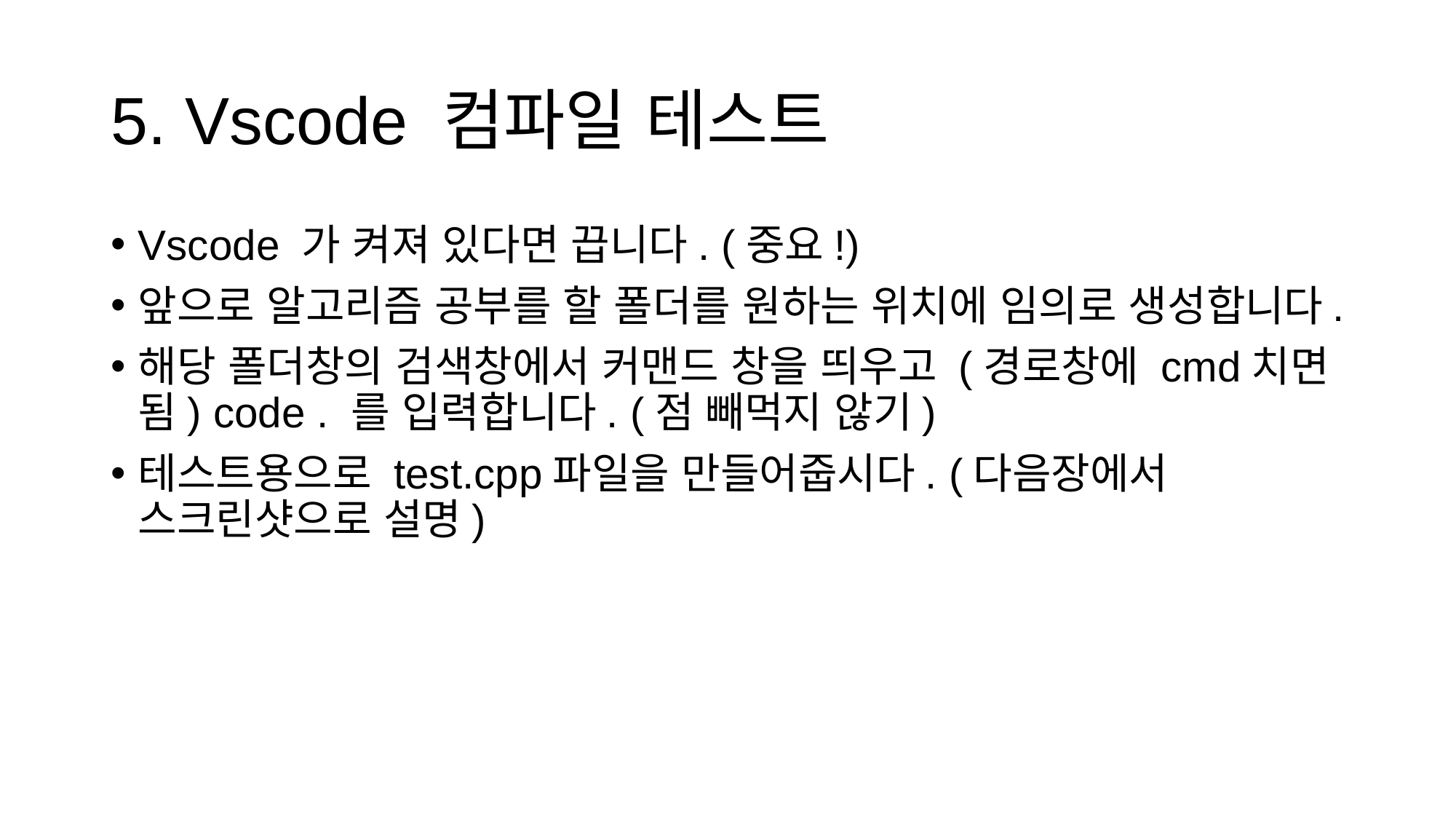

# 5. Vscode 컴파일 테스트
Vscode 가 켜져 있다면 끕니다. (중요!)
앞으로 알고리즘 공부를 할 폴더를 원하는 위치에 임의로 생성합니다.
해당 폴더창의 검색창에서 커맨드 창을 띄우고 (경로창에 cmd치면 됨) code . 를 입력합니다. (점 빼먹지 않기)
테스트용으로 test.cpp파일을 만들어줍시다. (다음장에서 스크린샷으로 설명)